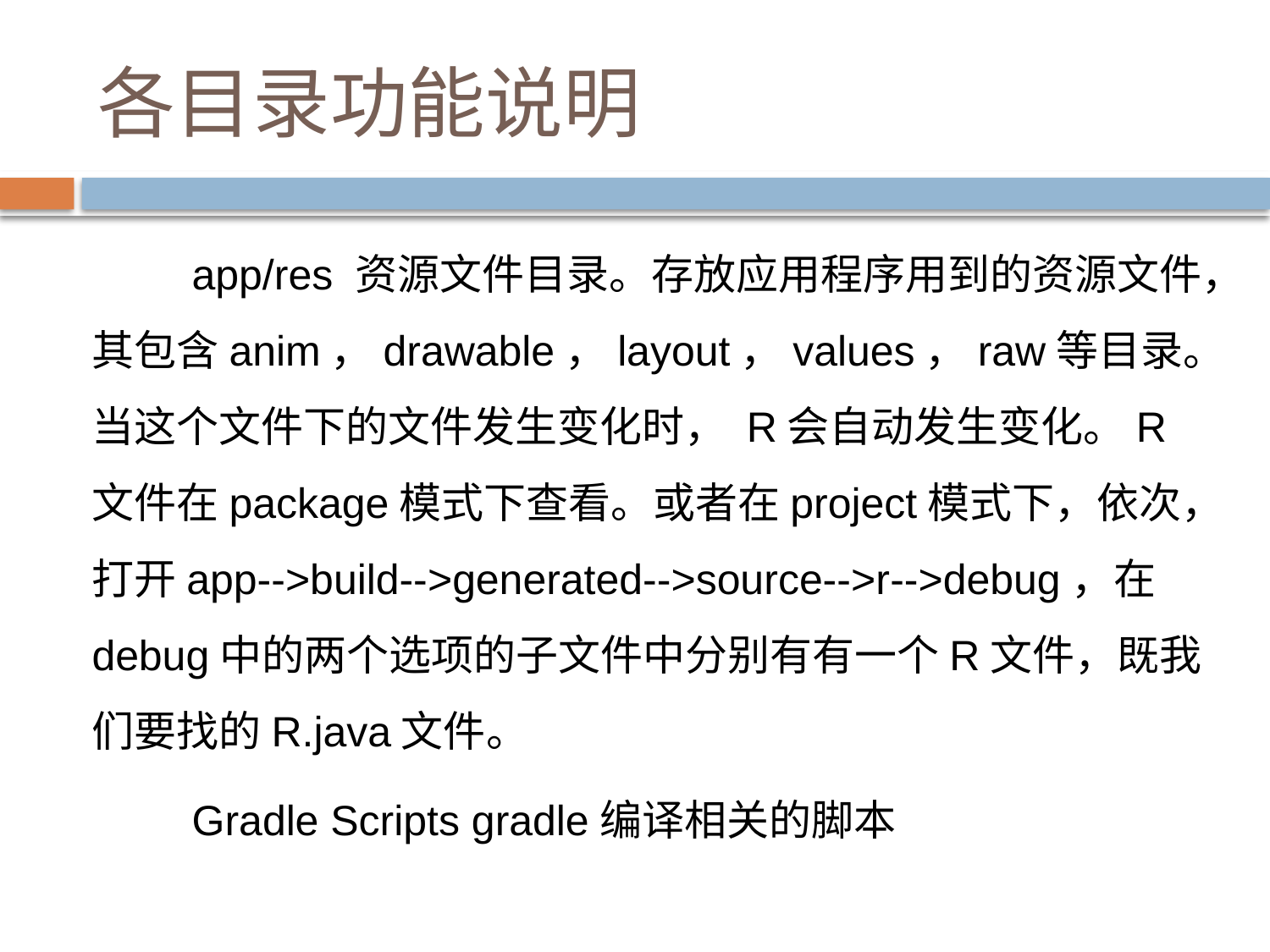

# 各目录功能说明
app/res 资源文件目录。存放应用程序用到的资源文件，其包含anim，drawable，layout，values，raw等目录。当这个文件下的文件发生变化时， R会自动发生变化。R文件在package模式下查看。或者在project模式下，依次，打开app-->build-->generated-->source-->r-->debug，在debug中的两个选项的子文件中分别有有一个R文件，既我们要找的R.java文件。
Gradle Scripts gradle编译相关的脚本